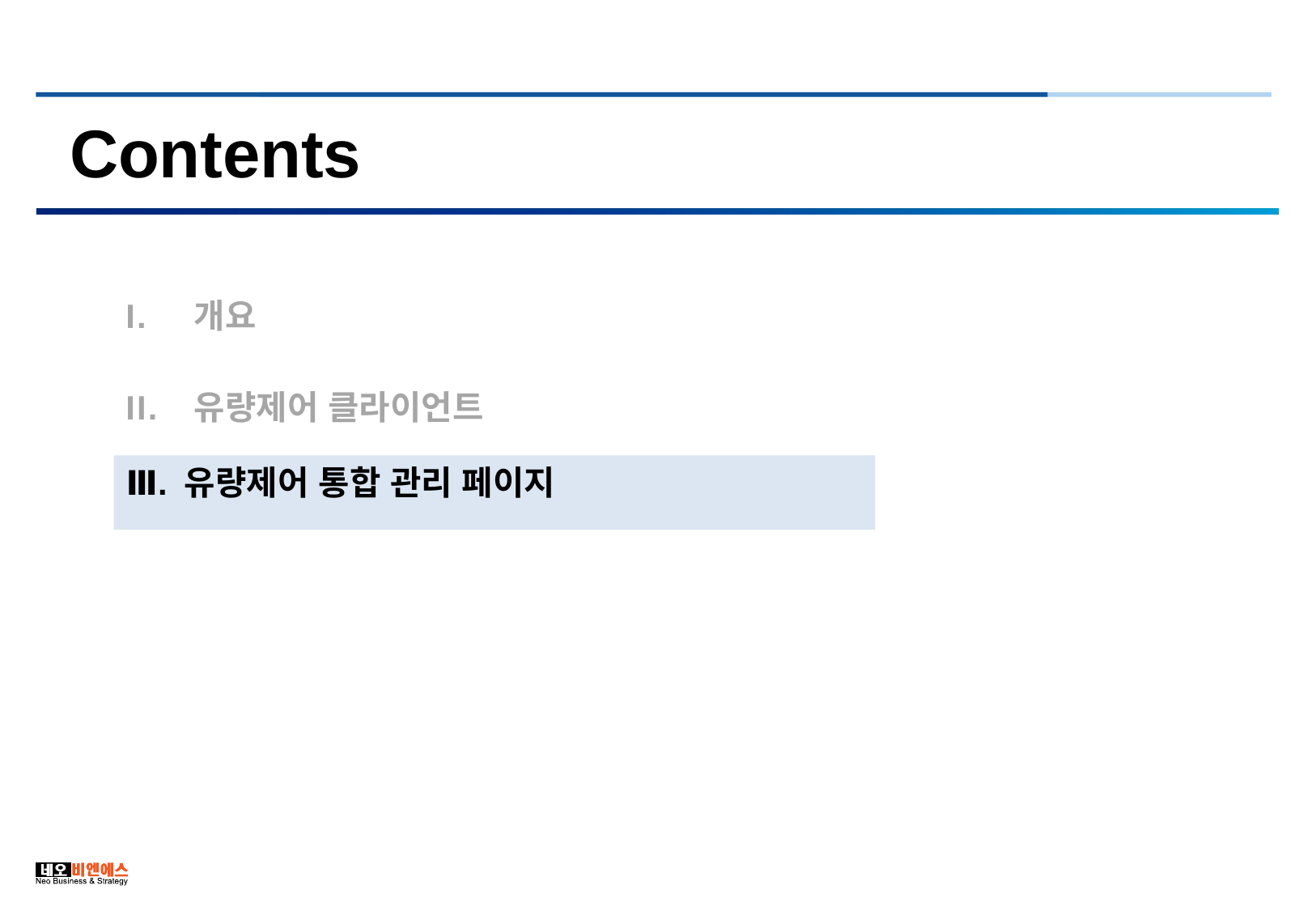

Contents
개요
유량제어 클라이언트

Ⅲ. 유량제어 통합 관리 페이지